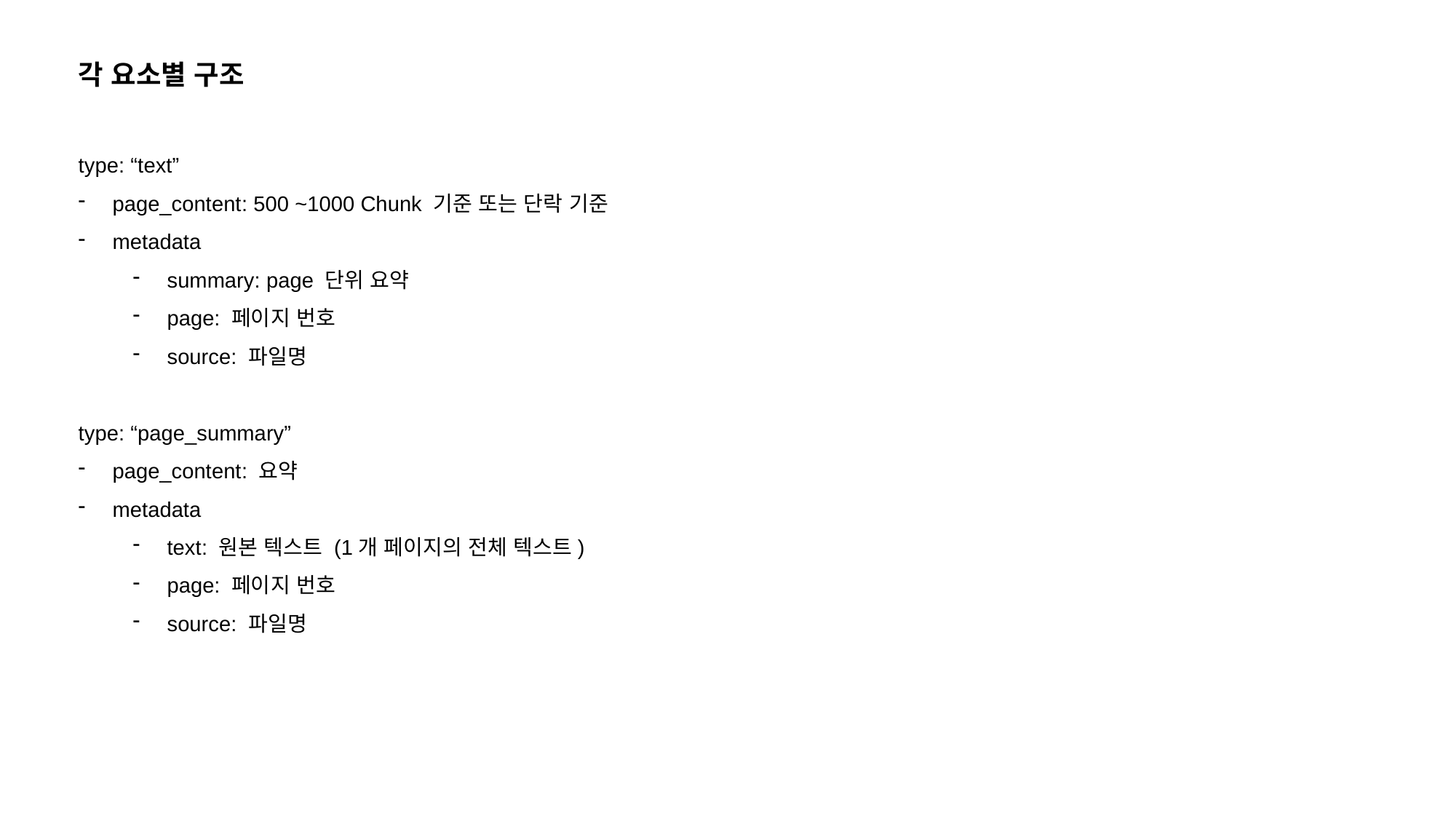

각 요소별 구조

type: “text”
page_content: 500 ~1000 Chunk 기준 또는 단락 기준
metadata
summary: page 단위 요약
page: 페이지 번호
source: 파일명

type: “page_summary”
page_content: 요약
metadata
text: 원본 텍스트 (1개 페이지의 전체 텍스트)
page: 페이지 번호
source: 파일명